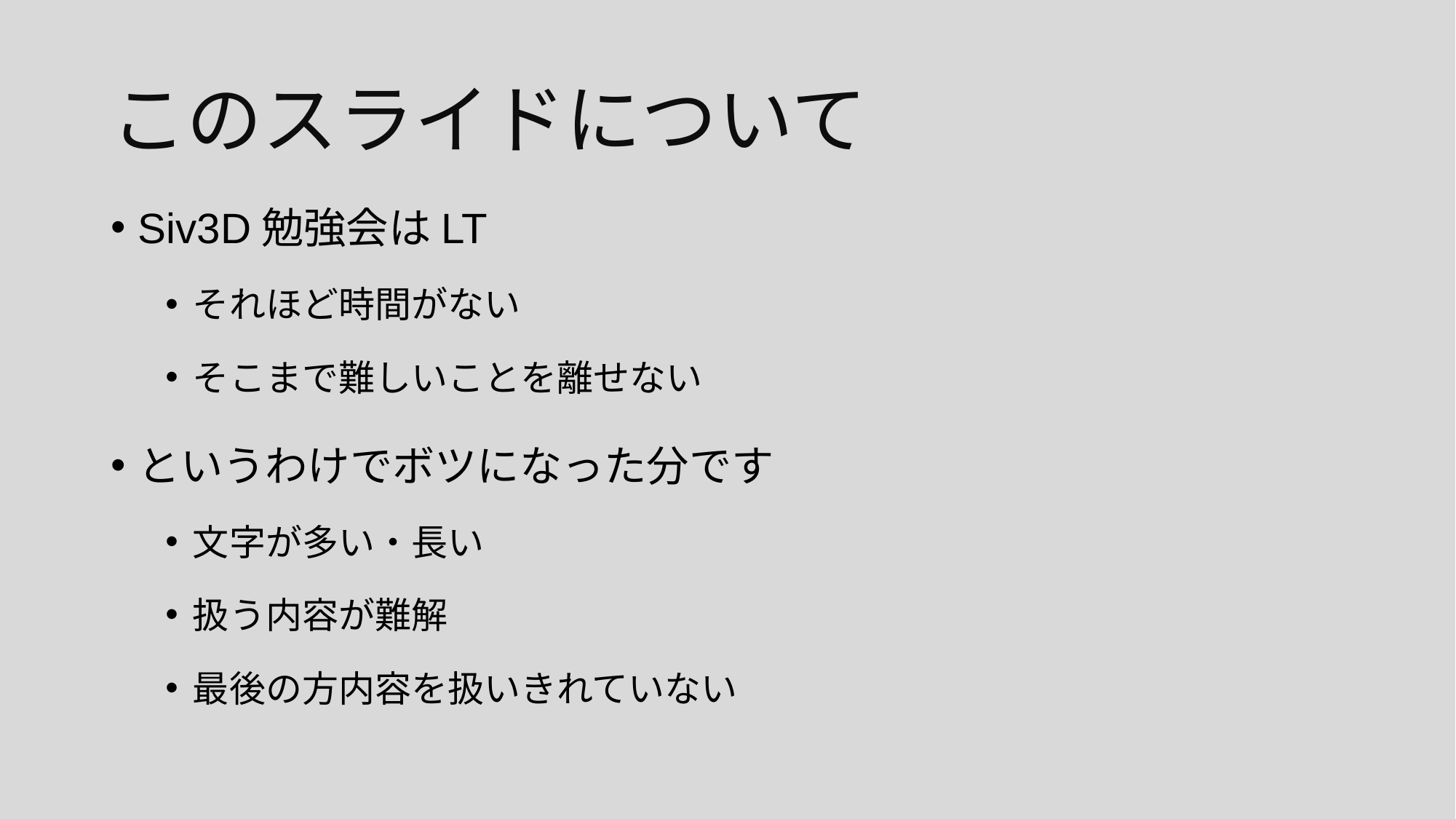

# このスライドについて
Siv3D勉強会はLT
それほど時間がない
そこまで難しいことを離せない
というわけでボツになった分です
文字が多い・長い
扱う内容が難解
最後の方内容を扱いきれていない